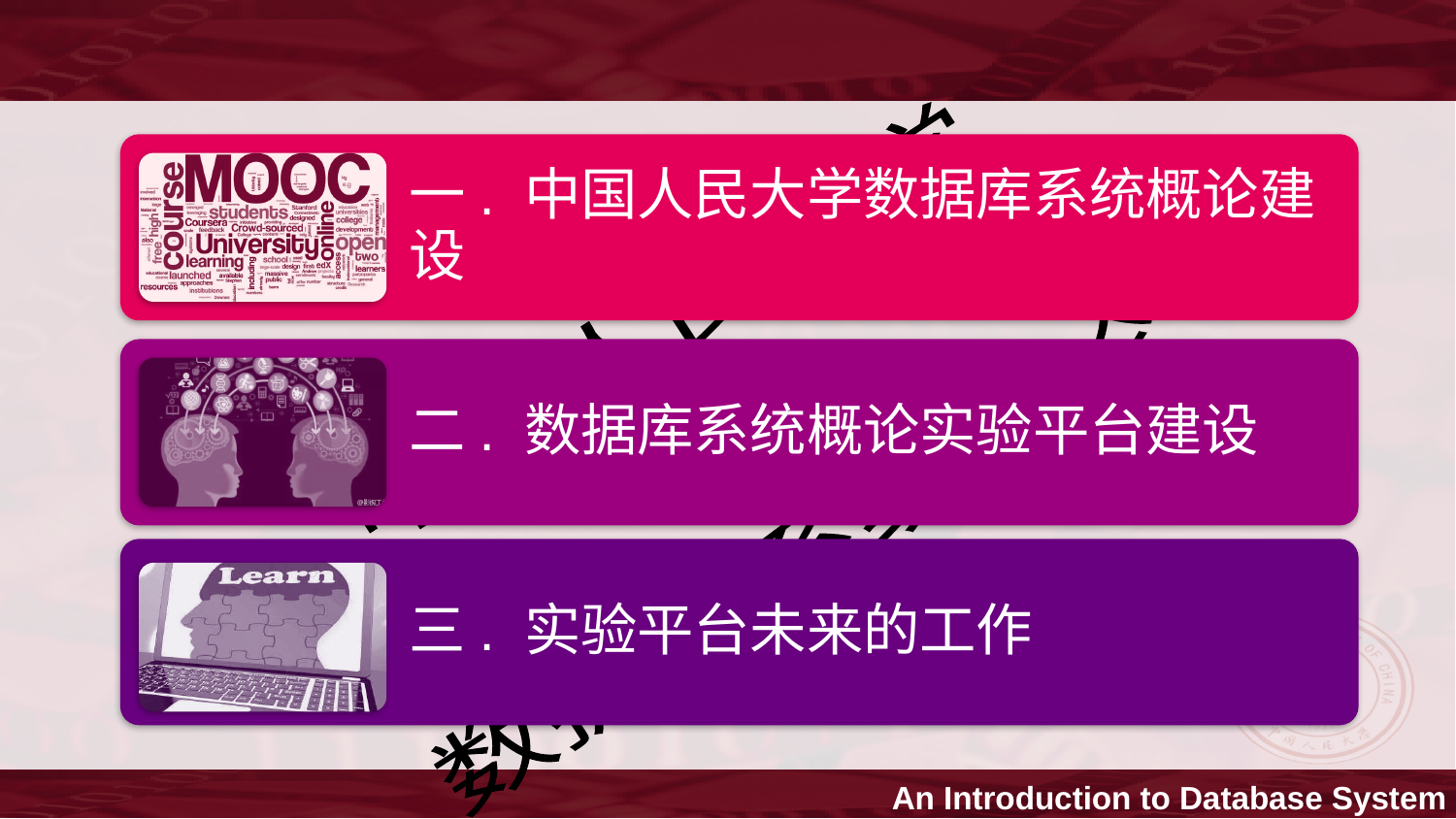

一. 中国人民大学数据库系统概论建设
二. 数据库系统概论实验平台建设
三. 实验平台未来的工作